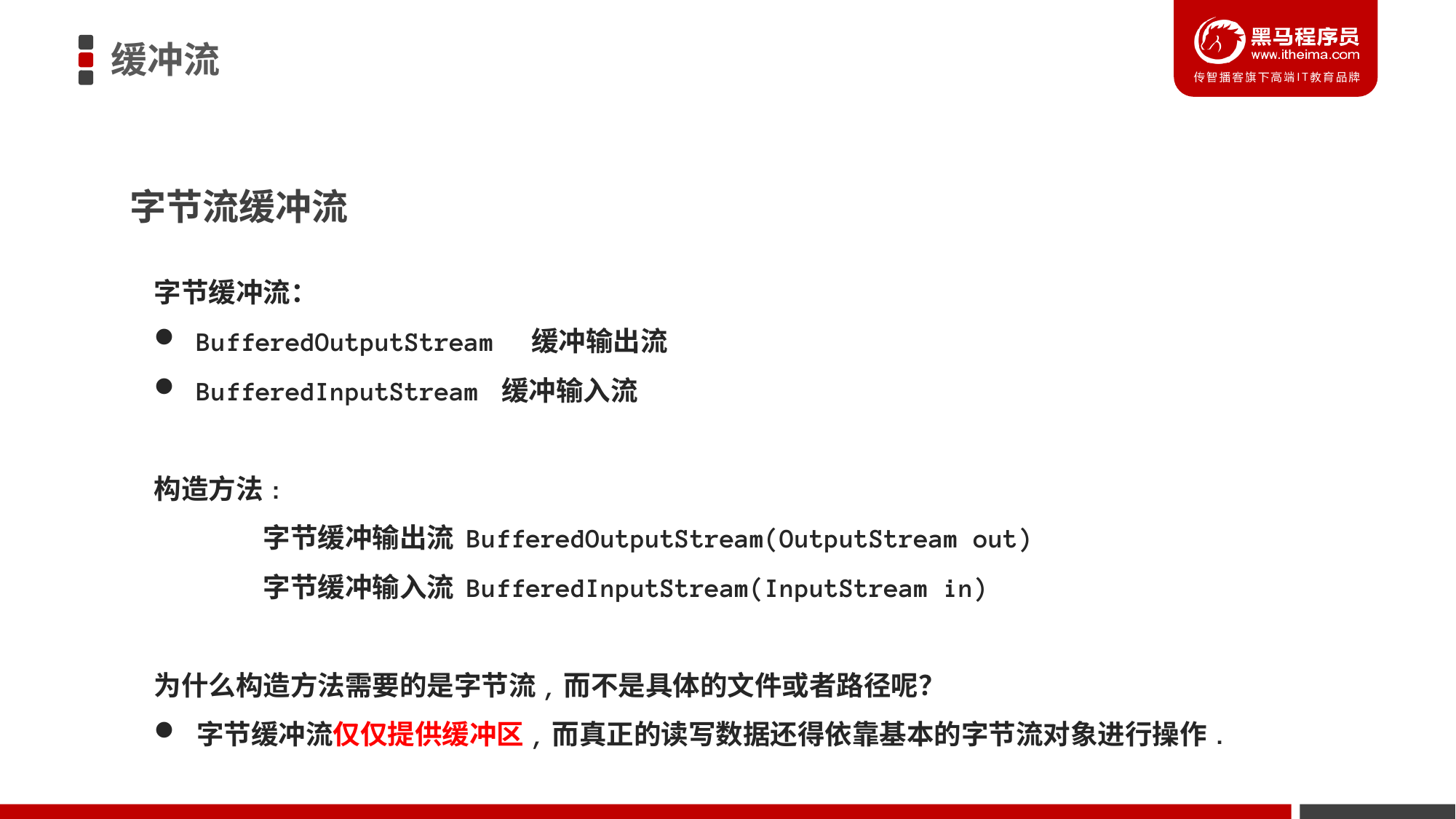

缓冲流
字节流缓冲流
字节缓冲流：
BufferedOutputStream  缓冲输出流
BufferedInputStream 缓冲输入流

构造方法:
	字节缓冲输出流 BufferedOutputStream​(OutputStream out)
	字节缓冲输入流 BufferedInputStream​(InputStream in)

为什么构造方法需要的是字节流,而不是具体的文件或者路径呢？
字节缓冲流仅仅提供缓冲区,而真正的读写数据还得依靠基本的字节流对象进行操作.